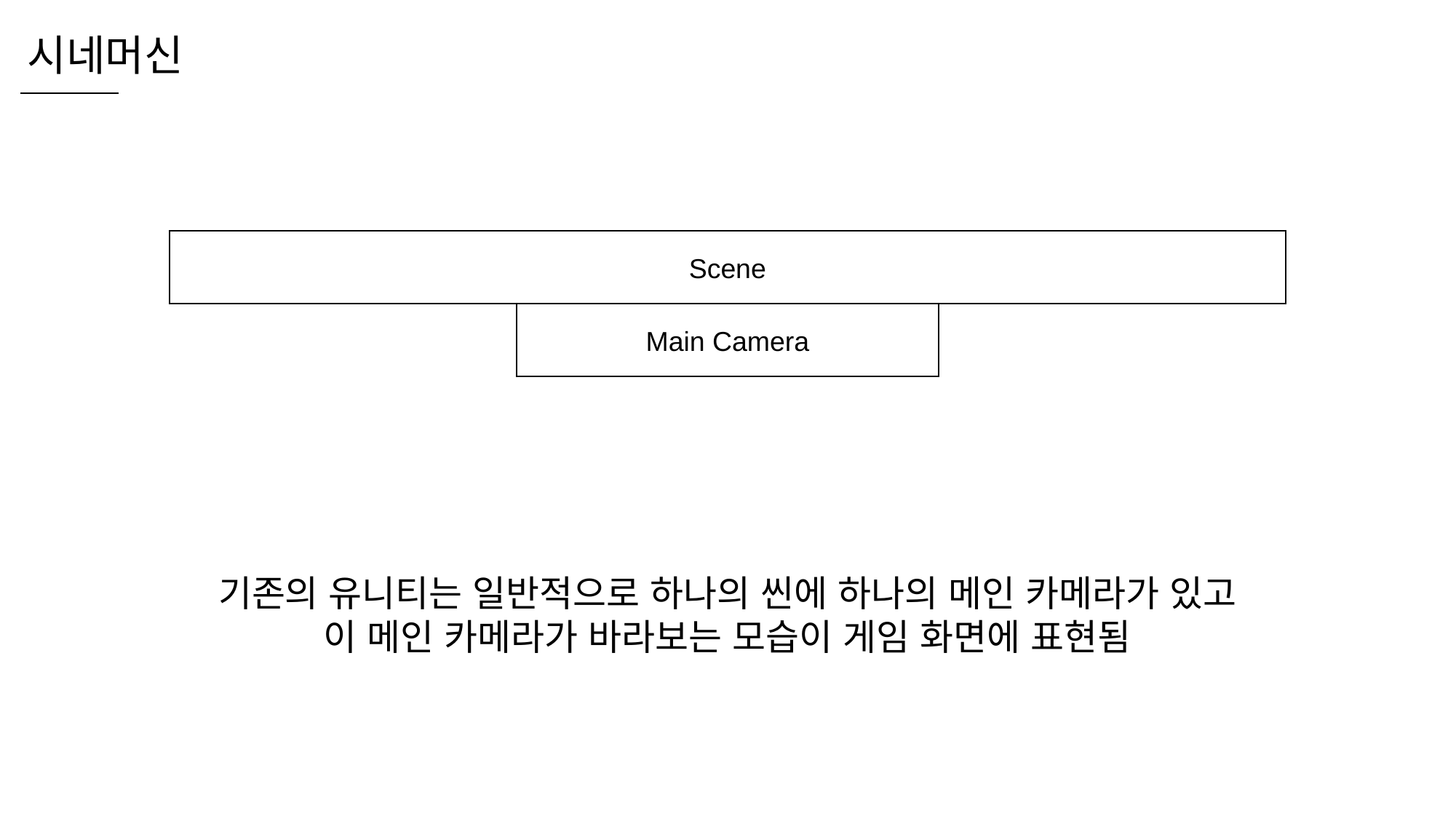

시네머신
Scene
Main Camera
기존의 유니티는 일반적으로 하나의 씬에 하나의 메인 카메라가 있고
이 메인 카메라가 바라보는 모습이 게임 화면에 표현됨